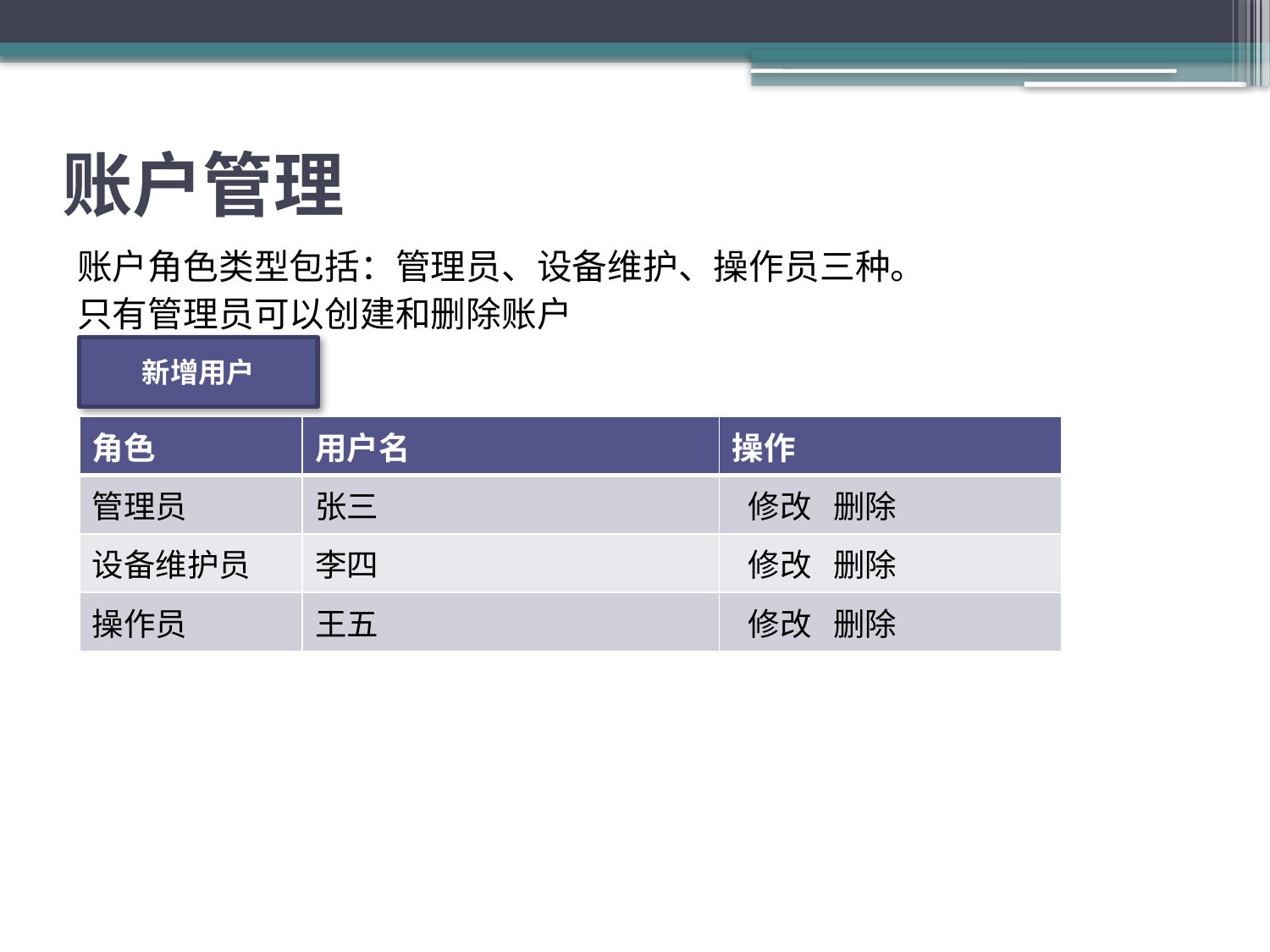

# 账户管理
账户角色类型包括：管理员、设备维护、操作员三种。
只有管理员可以创建和删除账户
新增用户
| 角色 | 用户名 | 操作 |
| --- | --- | --- |
| 管理员 | 张三 | 修改 删除 |
| 设备维护员 | 李四 | 修改 删除 |
| 操作员 | 王五 | 修改 删除 |